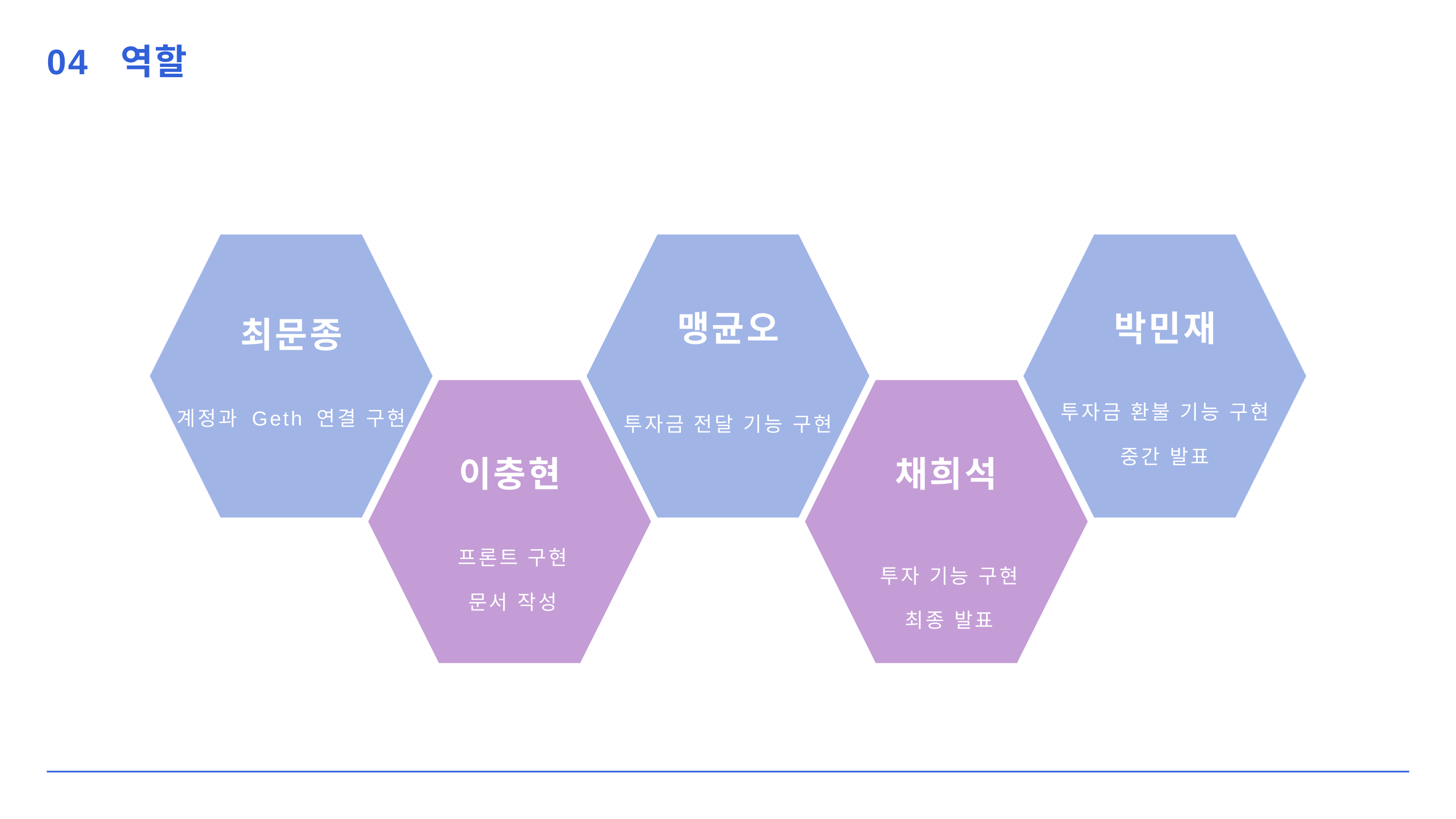

04  역할

맹균오
박민재
최문종

투자금 환불 기능 구현
중간 발표
계정과 Geth 연결 구현
투자금 전달 기능 구현
이충현
채희석
프론트 구현
문서 작성
투자 기능 구현
최종 발표